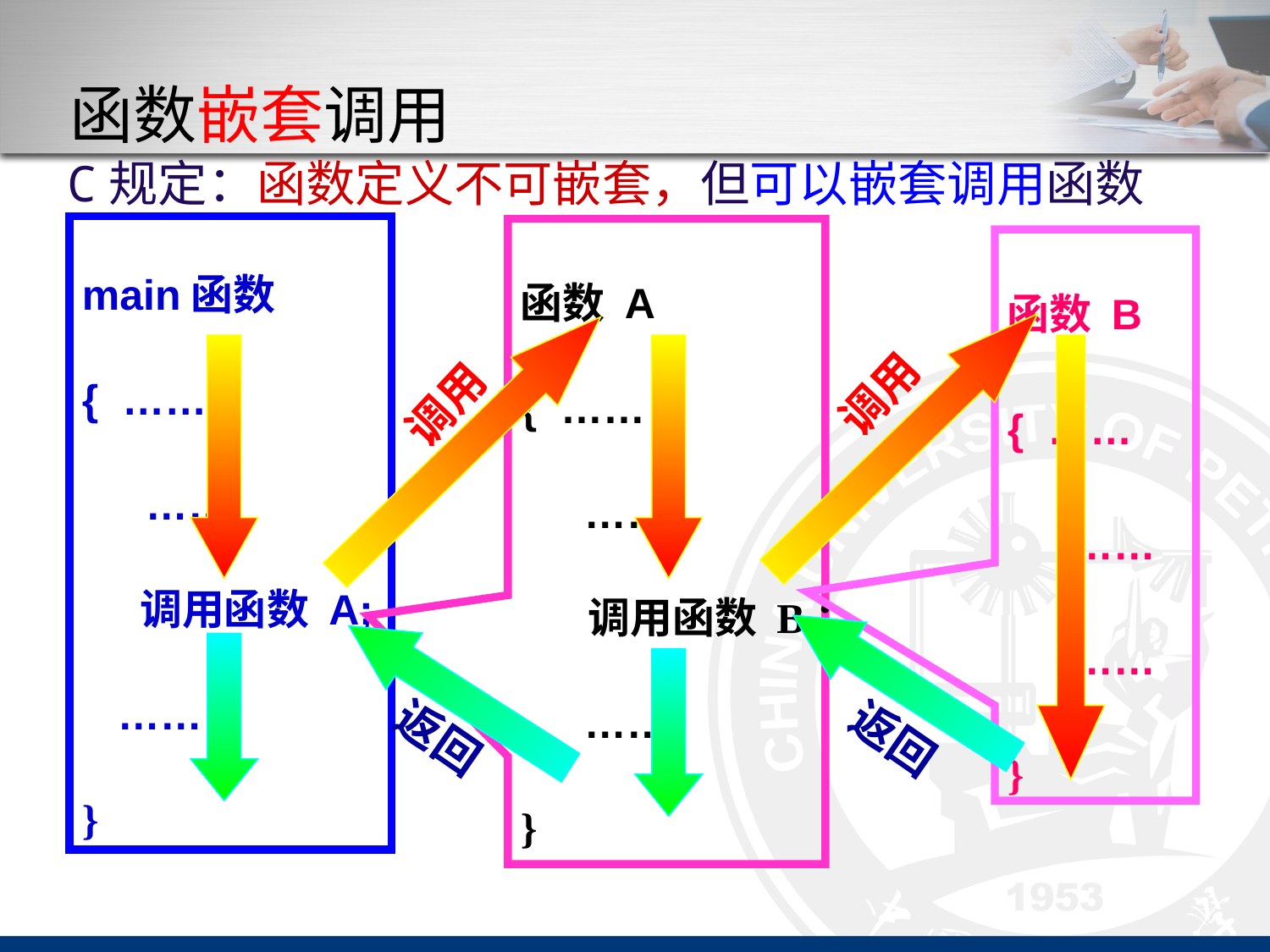

# 函数嵌套调用
C规定：函数定义不可嵌套，但可以嵌套调用函数
main函数
{  ……
      ……
     调用函数 A;
   ……
}
函数 A
{  ……
      ……
      调用函数 B；
      ……
}
函数 B
{  ……
      ……
      ……
}

调用
调用

返回
返回